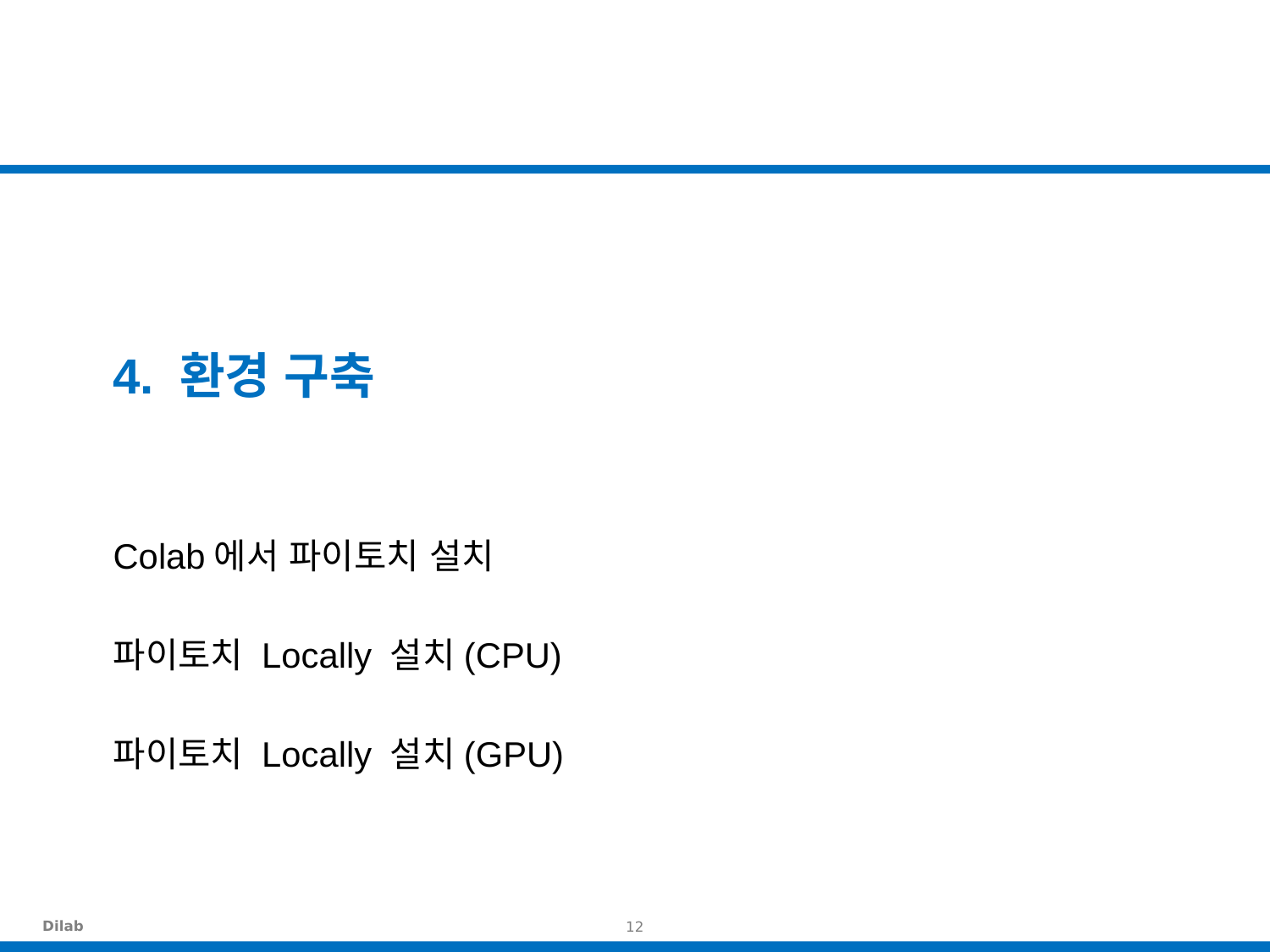

# 4. 환경 구축
Colab에서 파이토치 설치

파이토치 Locally 설치(CPU)

파이토치 Locally 설치(GPU)